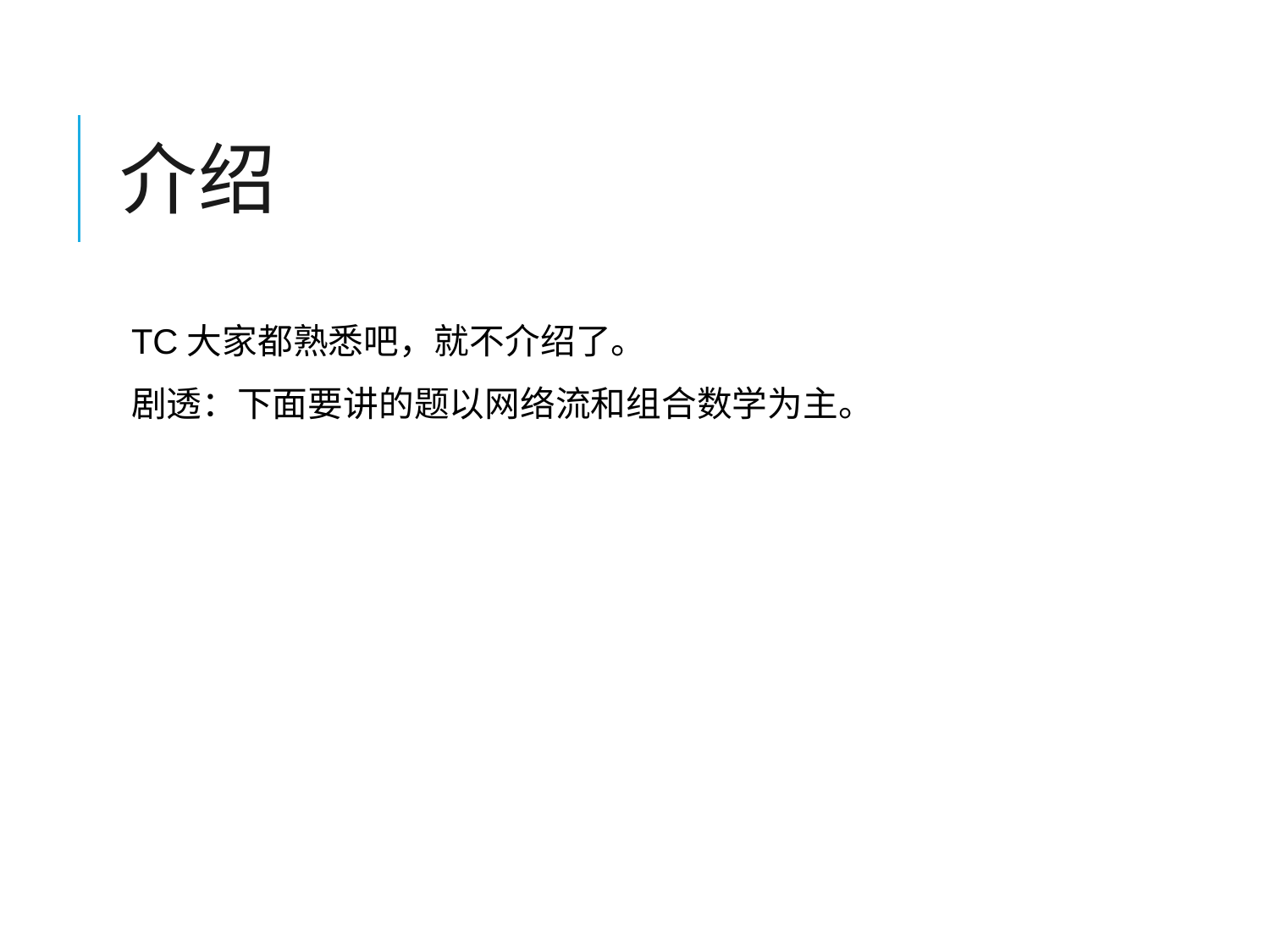

# 介绍
TC大家都熟悉吧，就不介绍了。
剧透：下面要讲的题以网络流和组合数学为主。